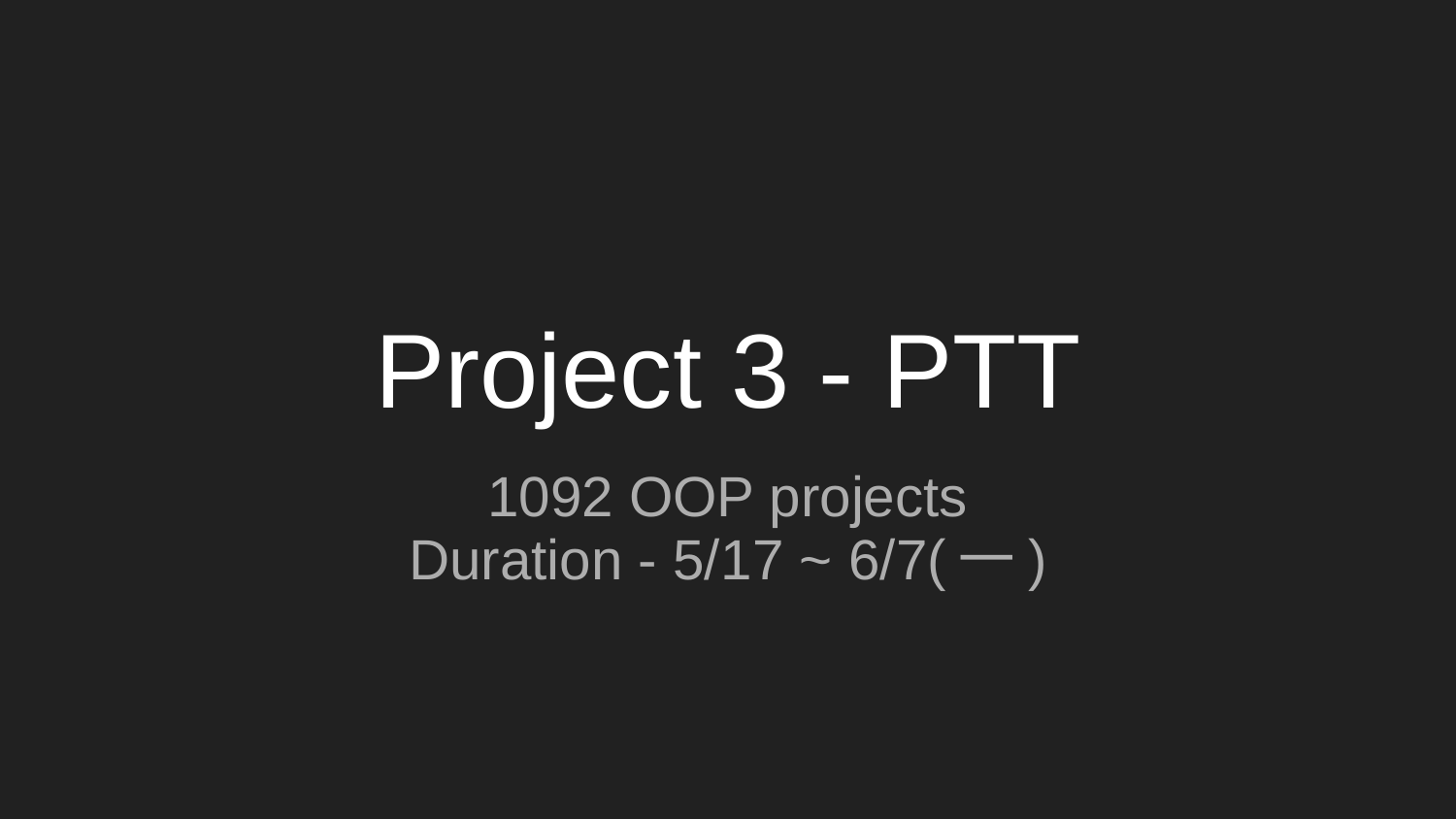

# Project 3 - PTT
1092 OOP projects
Duration - 5/17 ~ 6/7(一)